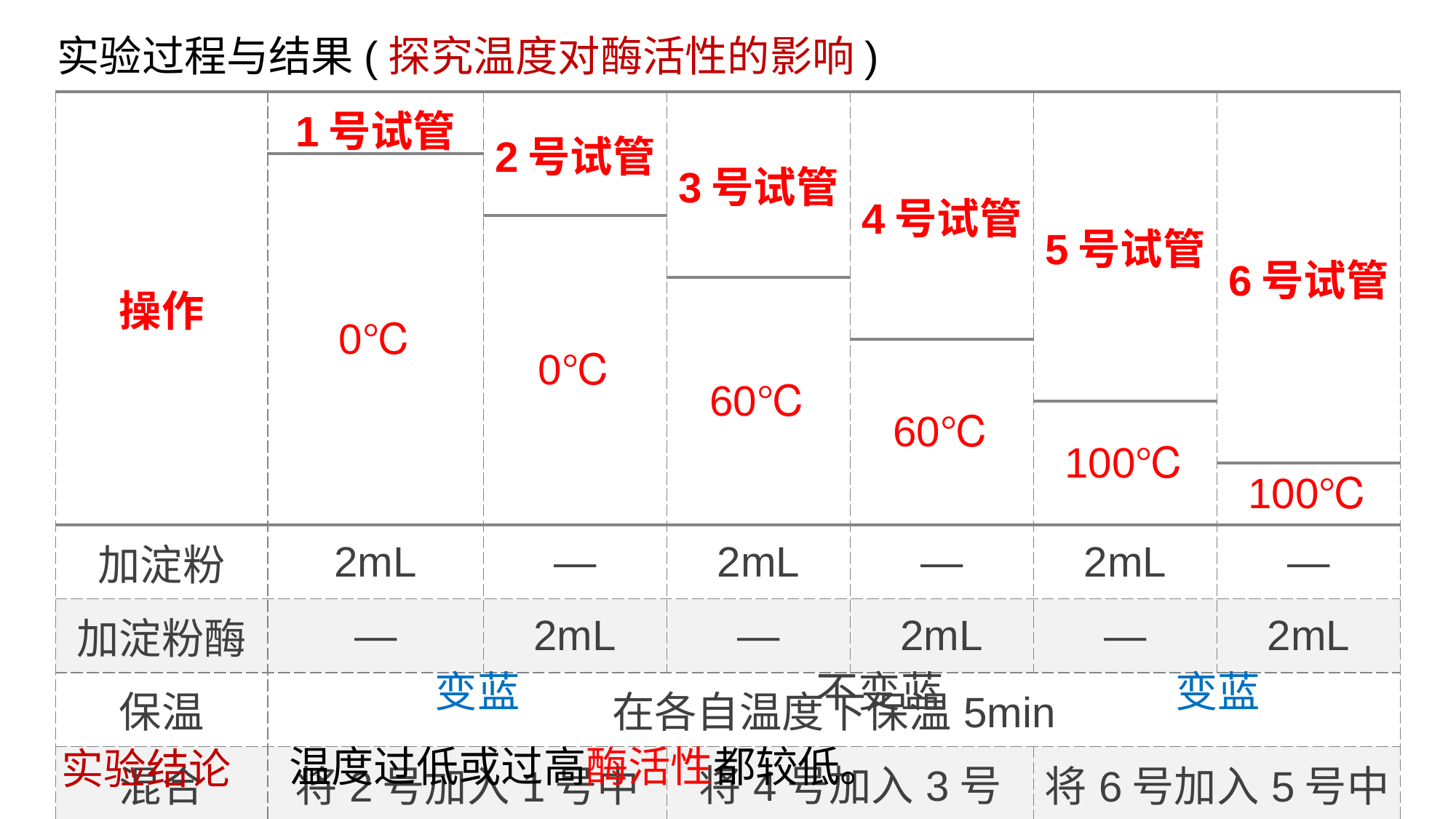

实验过程与结果(探究温度对酶活性的影响)
| 操作 | 1号试管 | 2号试管 | 3号试管 | 4号试管 | 5号试管 | 6号试管 |
| --- | --- | --- | --- | --- | --- | --- |
|  | 0℃ |  |  |  |  |  |
|  |  | 0℃ |  |  |  |  |
|  |  |  | 60℃ |  |  |  |
|  |  |  |  | 60℃ |  |  |
|  |  |  |  |  | 100℃ |  |
|  |  |  |  |  |  | 100℃ |
| 加淀粉 | 2mL | — | 2mL | — | 2mL | — |
| 加淀粉酶 | — | 2mL | — | 2mL | — | 2mL |
| 保温 | 在各自温度下保温5min |  |  |  |  |  |
| 混合 | 将2号加入1号中 |  | 将4号加入3号中 |  | 将6号加入5号中 |  |
| 保温 | 在各自温度下保温5min |  |  |  |  |  |
| 加碘液 | 2滴 |  | 2滴 |  | 2滴 |  |
| 观察颜色 |  |  |  |  |  |  |
变蓝
不变蓝
变蓝
温度过低或过高酶活性都较低。
实验结论